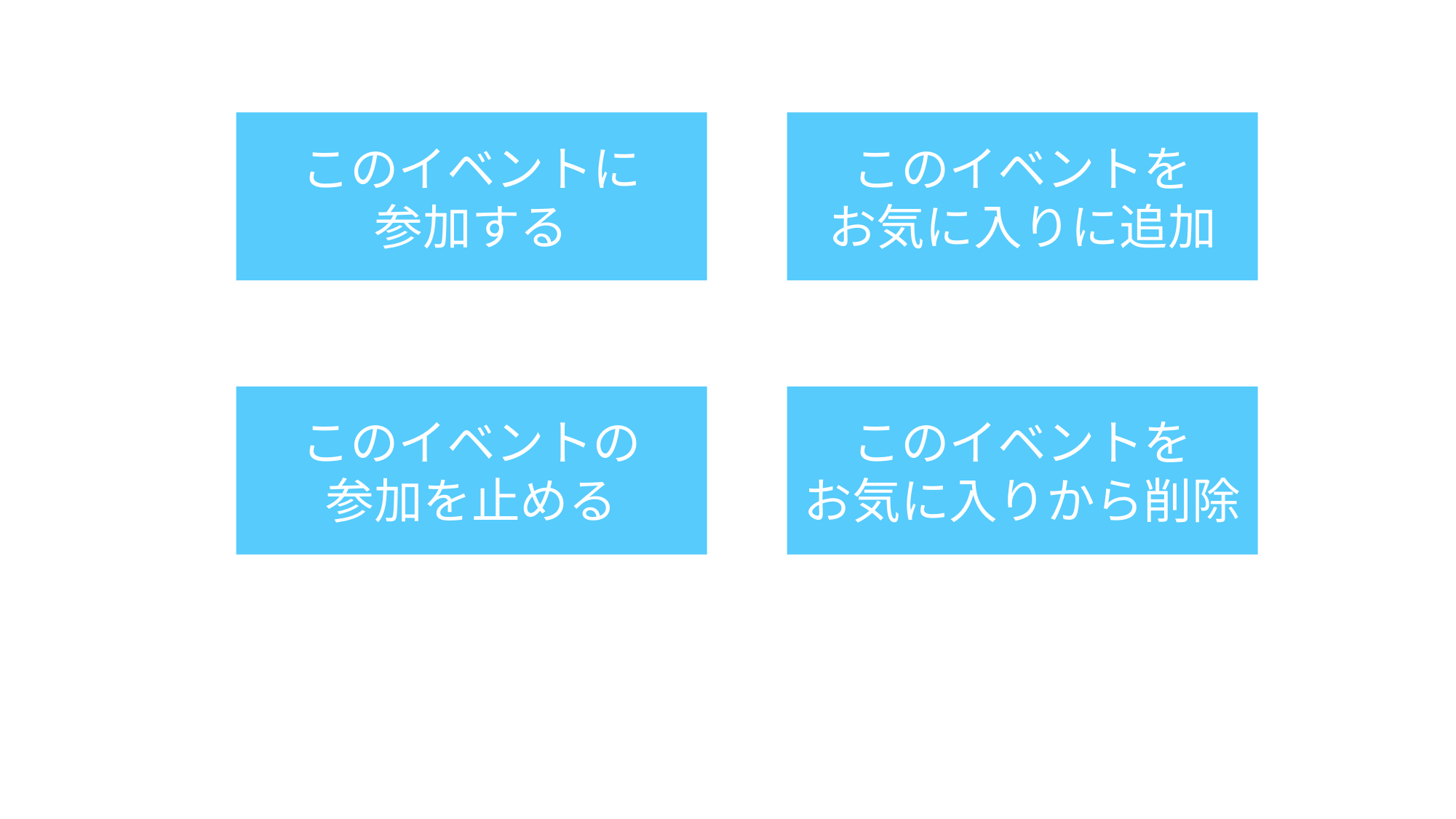

このイベントを
お気に入りに追加
このイベントに
参加する
このイベントの
参加を止める
このイベントを
お気に入りから削除